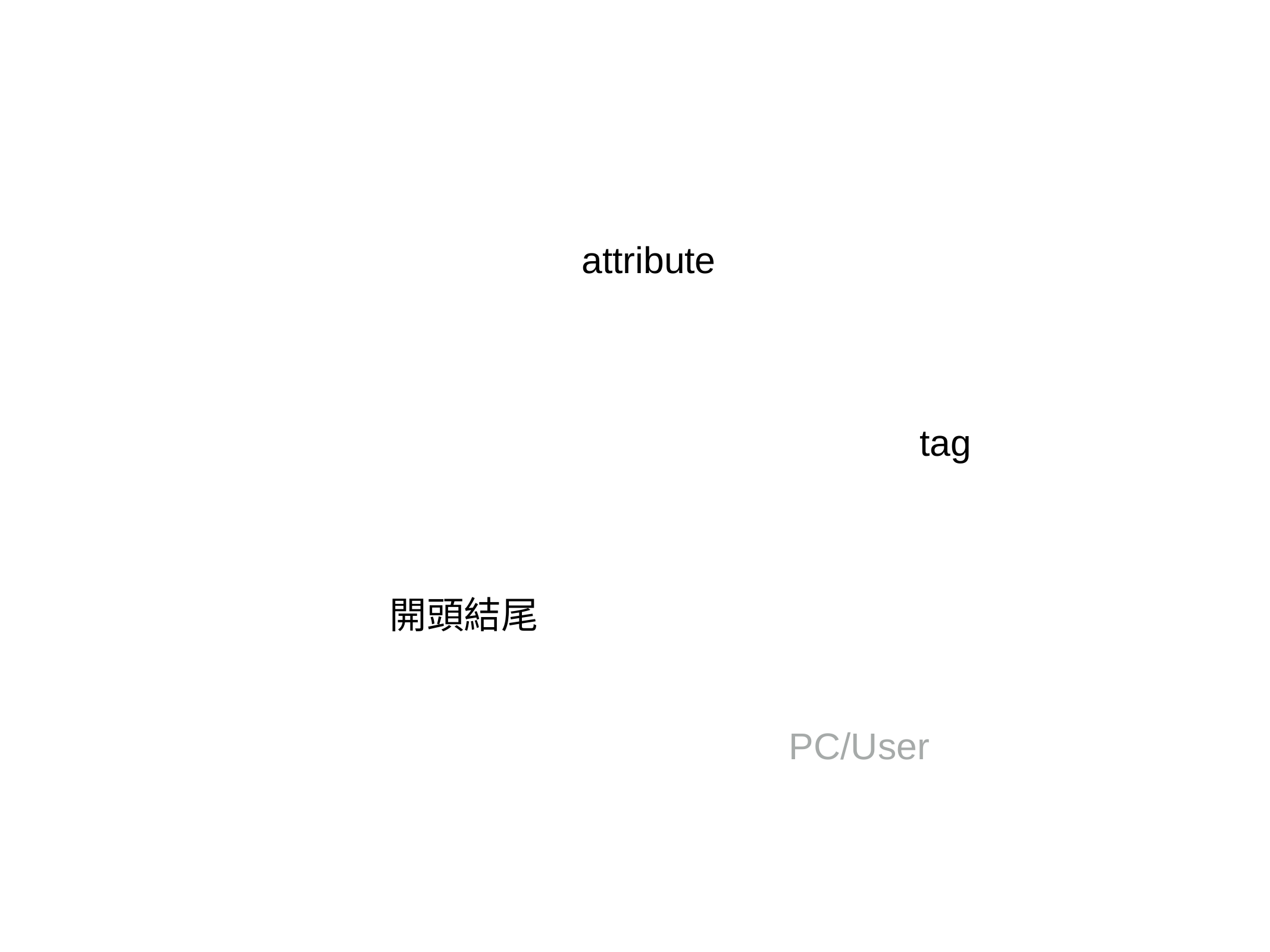

屬性
attribute

定義
tag
區塊性
(巢狀)
開頭結尾

可閱讀性
PC/User